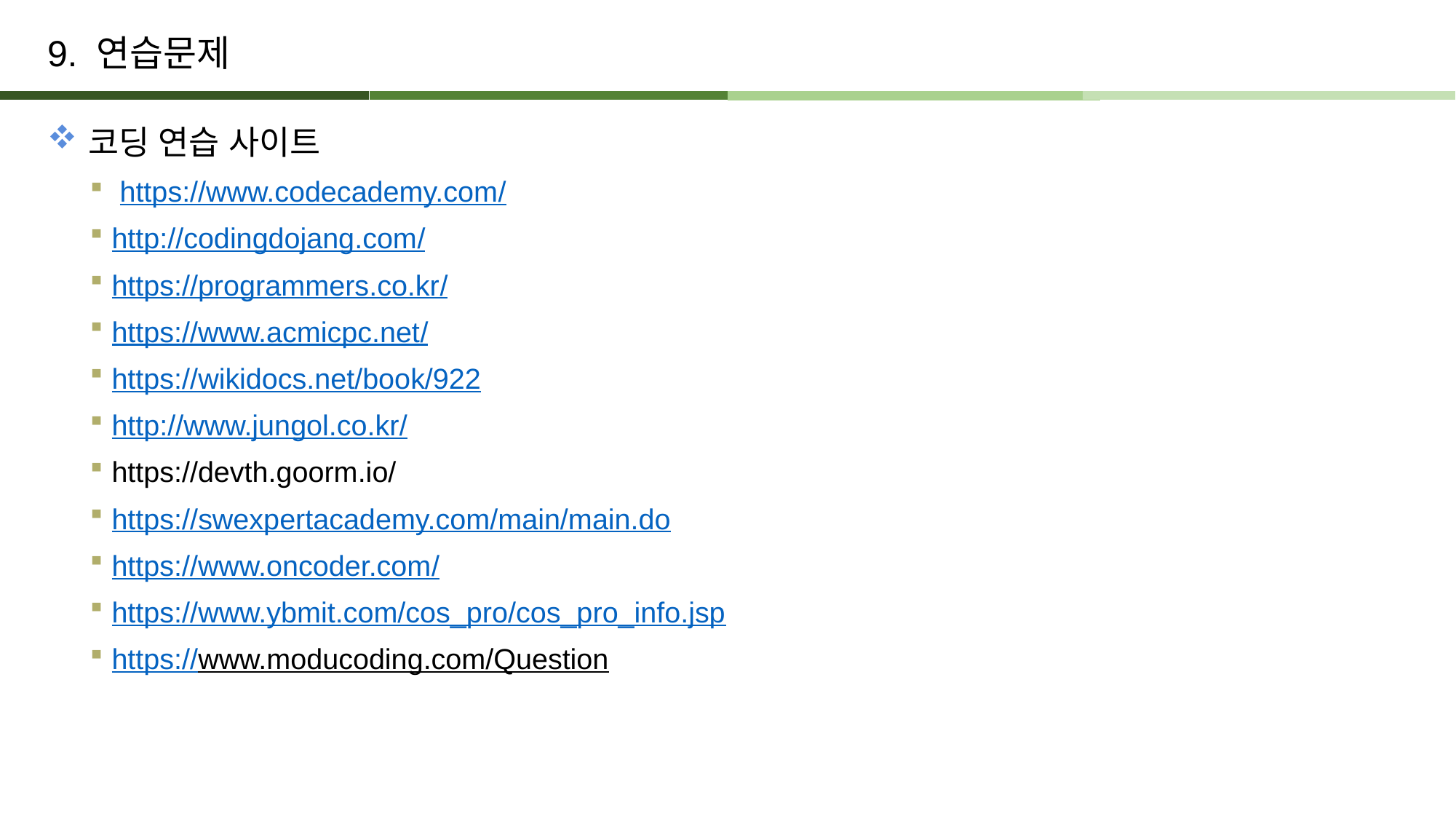

# 9. 연습문제
코딩 연습 사이트
 https://www.codecademy.com/
http://codingdojang.com/
https://programmers.co.kr/
https://www.acmicpc.net/
https://wikidocs.net/book/922
http://www.jungol.co.kr/
https://devth.goorm.io/
https://swexpertacademy.com/main/main.do
https://www.oncoder.com/
https://www.ybmit.com/cos_pro/cos_pro_info.jsp
https://www.moducoding.com/Question